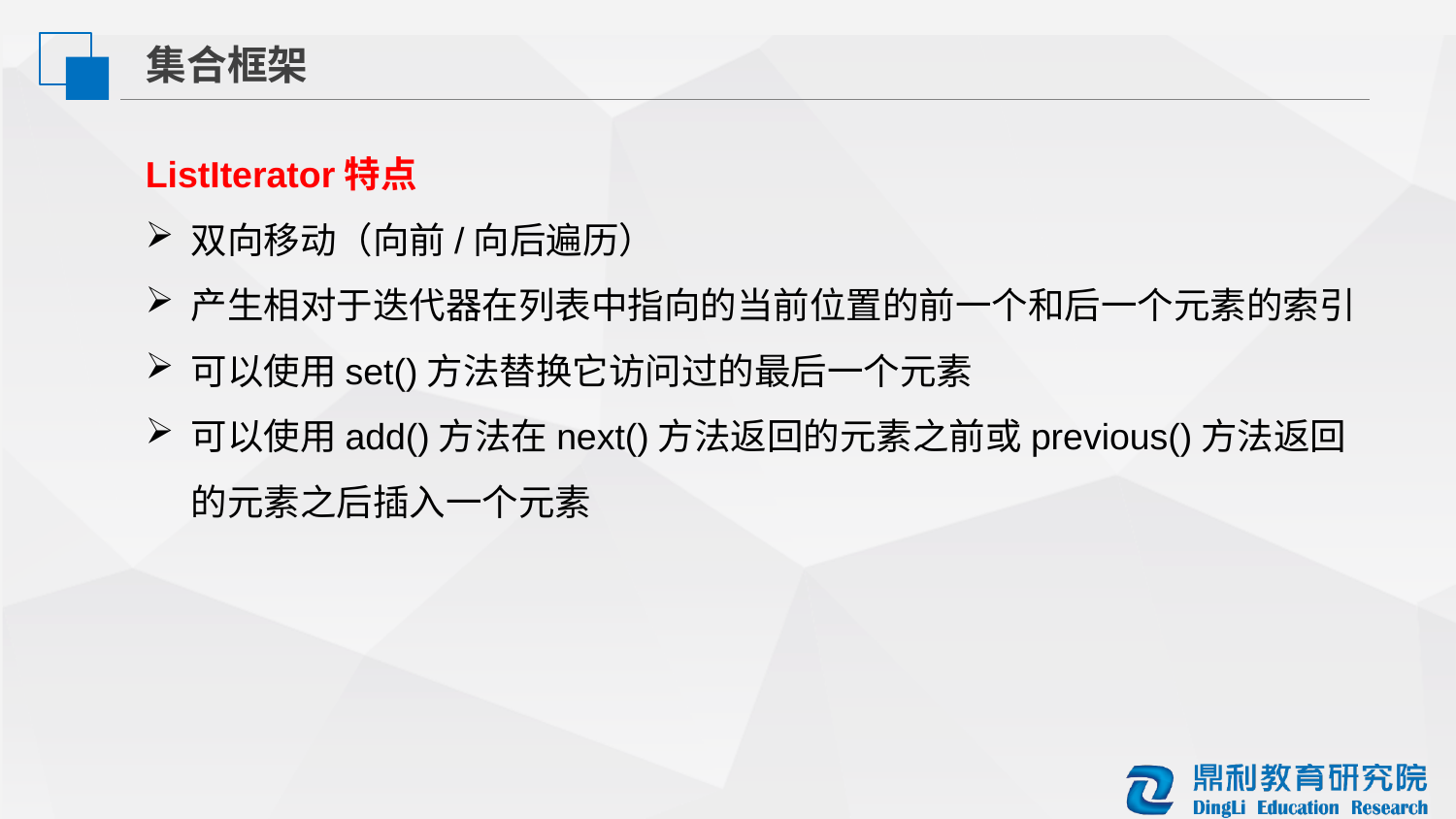

集合框架
ListIterator特点
双向移动（向前/向后遍历）
产生相对于迭代器在列表中指向的当前位置的前一个和后一个元素的索引
可以使用set()方法替换它访问过的最后一个元素
可以使用add()方法在next()方法返回的元素之前或previous()方法返回的元素之后插入一个元素